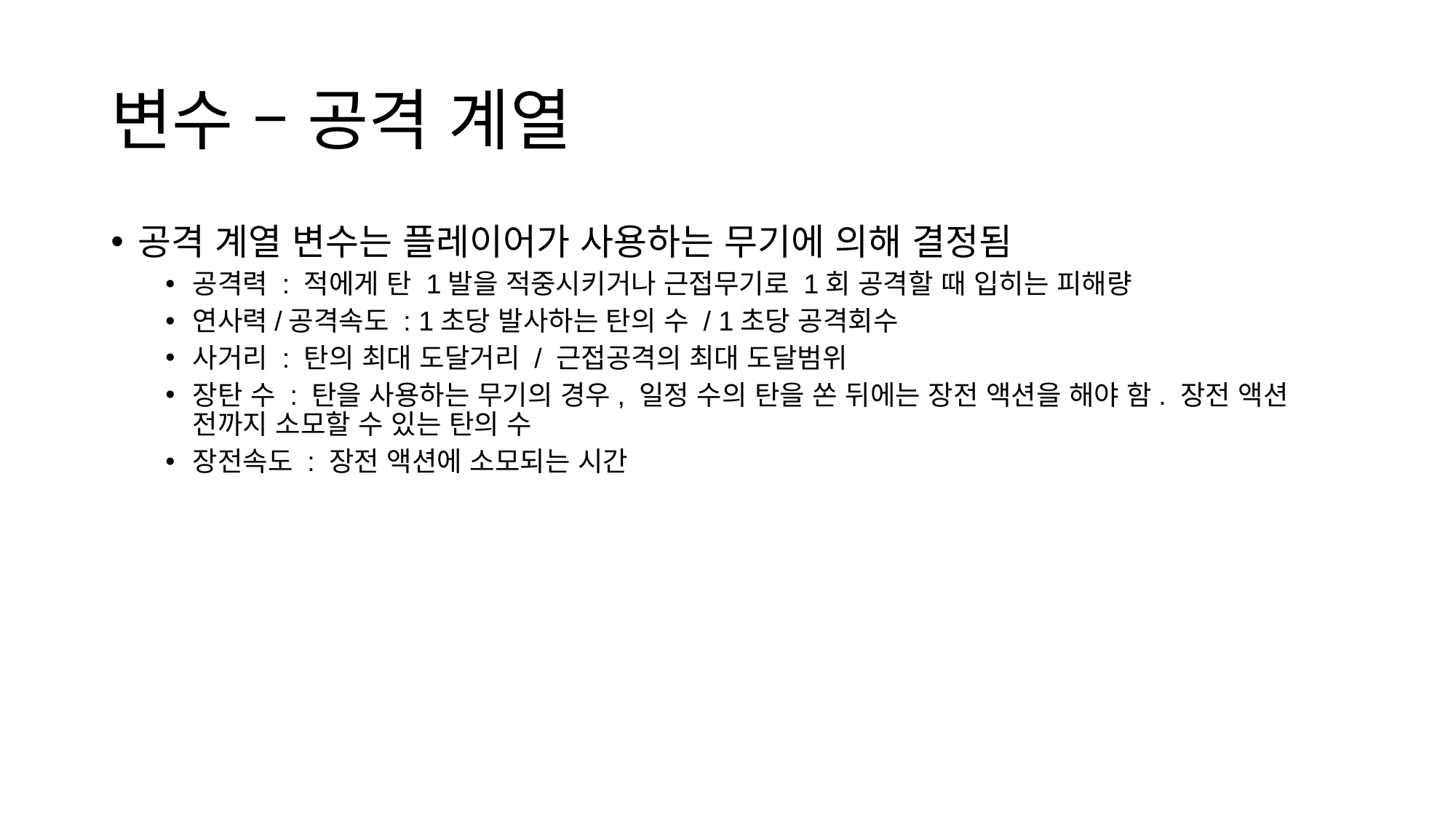

# 변수 – 공격 계열
공격 계열 변수는 플레이어가 사용하는 무기에 의해 결정됨
공격력 : 적에게 탄 1발을 적중시키거나 근접무기로 1회 공격할 때 입히는 피해량
연사력/공격속도 : 1초당 발사하는 탄의 수 / 1초당 공격회수
사거리 : 탄의 최대 도달거리 / 근접공격의 최대 도달범위
장탄 수 : 탄을 사용하는 무기의 경우, 일정 수의 탄을 쏜 뒤에는 장전 액션을 해야 함. 장전 액션 전까지 소모할 수 있는 탄의 수
장전속도 : 장전 액션에 소모되는 시간